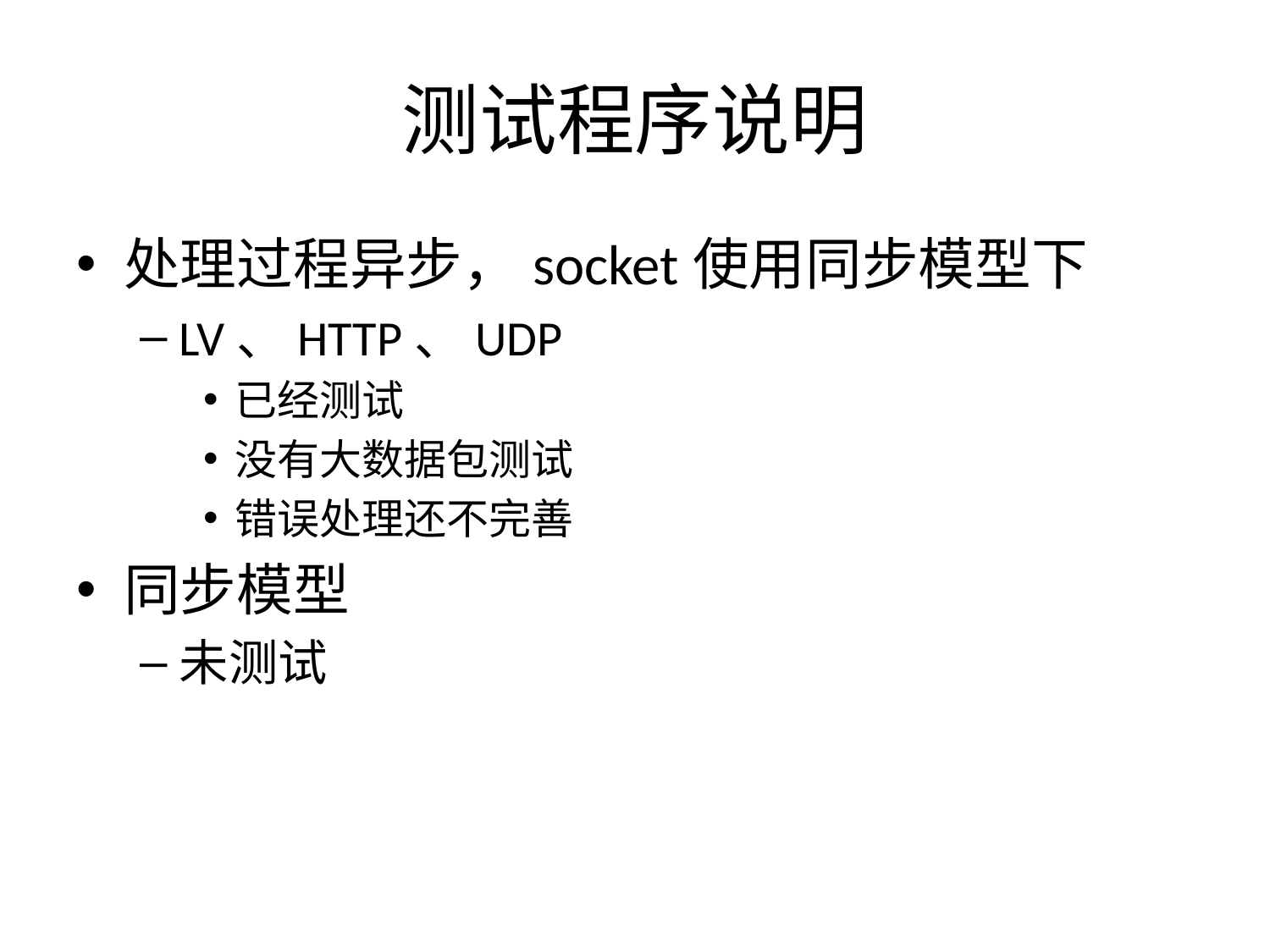

# 测试程序说明
处理过程异步，socket使用同步模型下
LV、HTTP、UDP
已经测试
没有大数据包测试
错误处理还不完善
同步模型
未测试